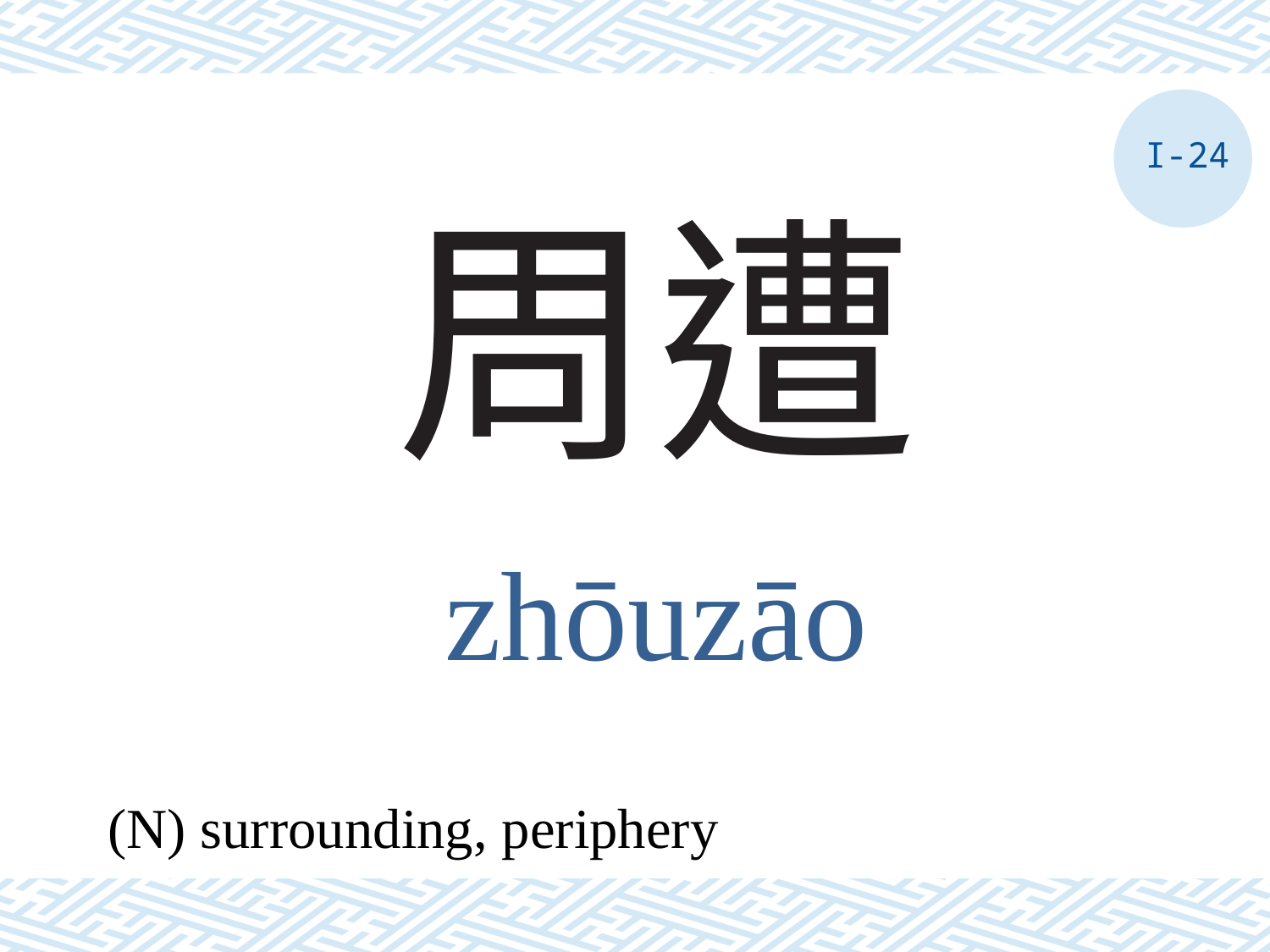

I-24

# 周遭
zhōuzāo
(N) surrounding, periphery